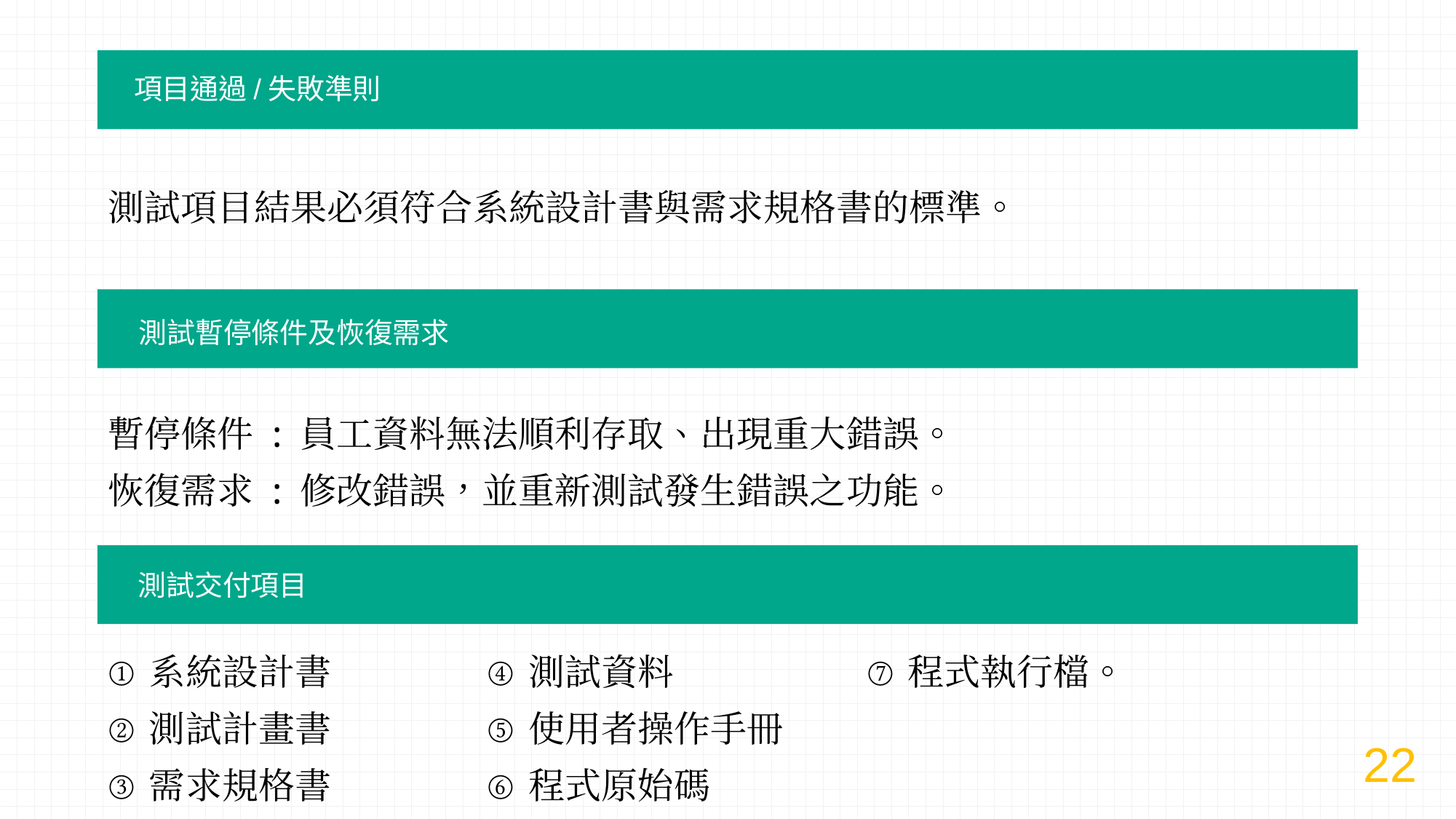

項目通過/失敗準則
測試項目結果必須符合系統設計書與需求規格書的標準。

測試暫停條件及恢復需求
暫停條件 : 員工資料無法順利存取、出現重大錯誤。
恢復需求 : 修改錯誤，並重新測試發生錯誤之功能。

測試交付項目
系統設計書
測試計畫書
需求規格書
測試資料
使用者操作手冊
程式原始碼
程式執行檔。
22